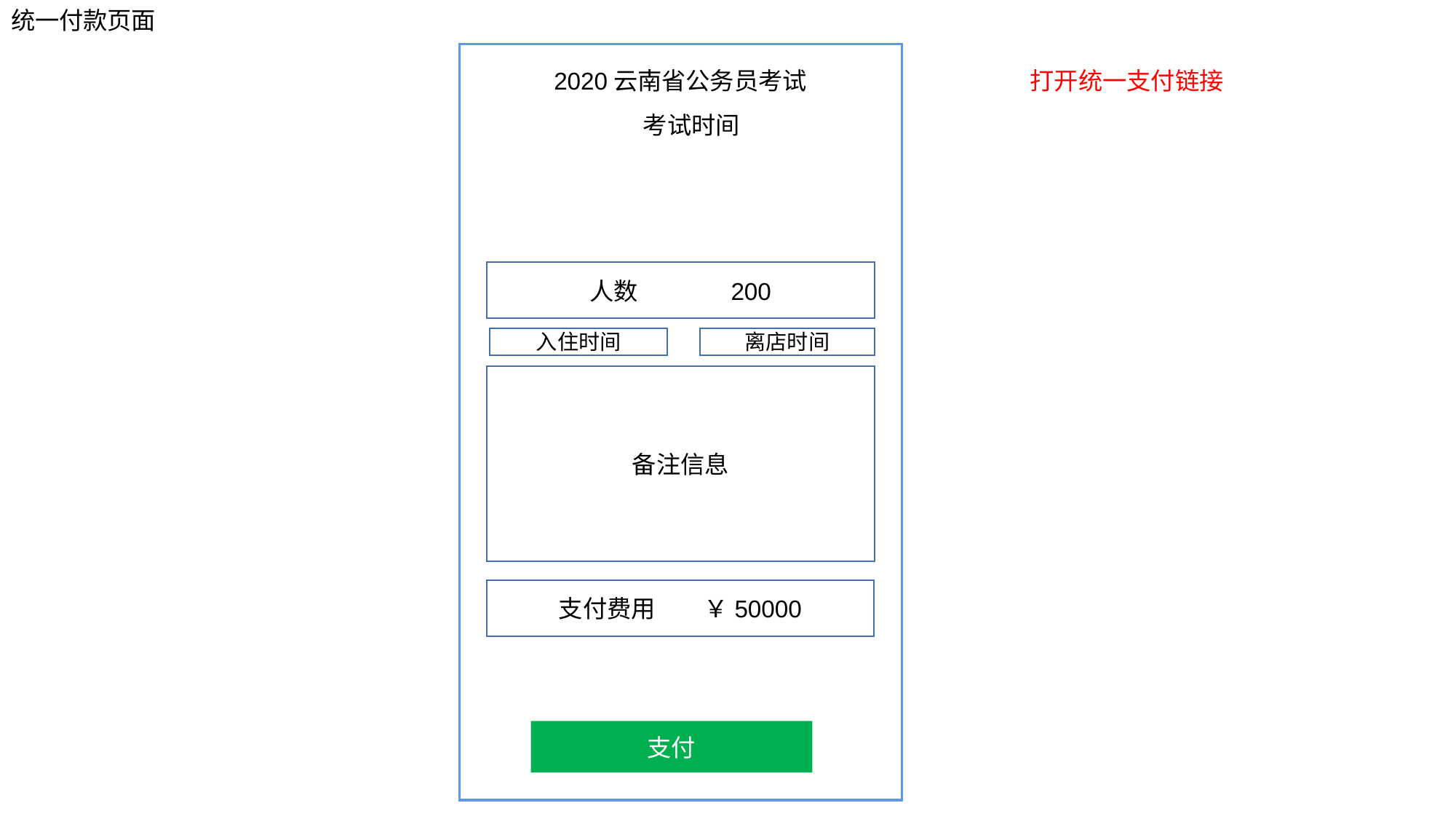

统一付款页面

2020云南省公务员考试
打开统一支付链接
考试时间
人数                200
入住时间
离店时间
备注信息
支付费用         ￥50000
支付